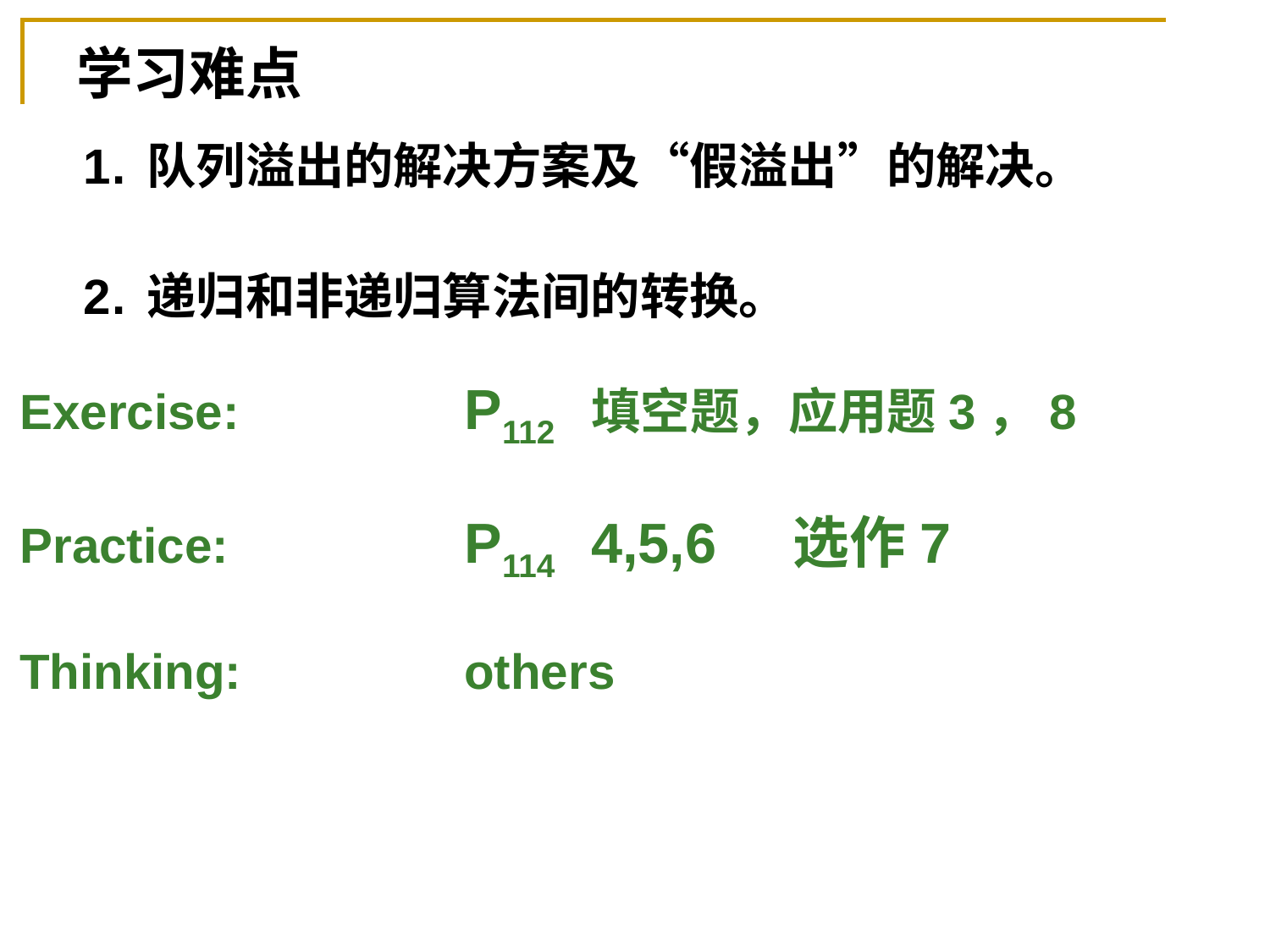

学习难点
队列溢出的解决方案及“假溢出”的解决。
递归和非递归算法间的转换。
Exercise:		P112	填空题，应用题3，8
Practice: 		P114	4,5,6    选作7
Thinking: 		others